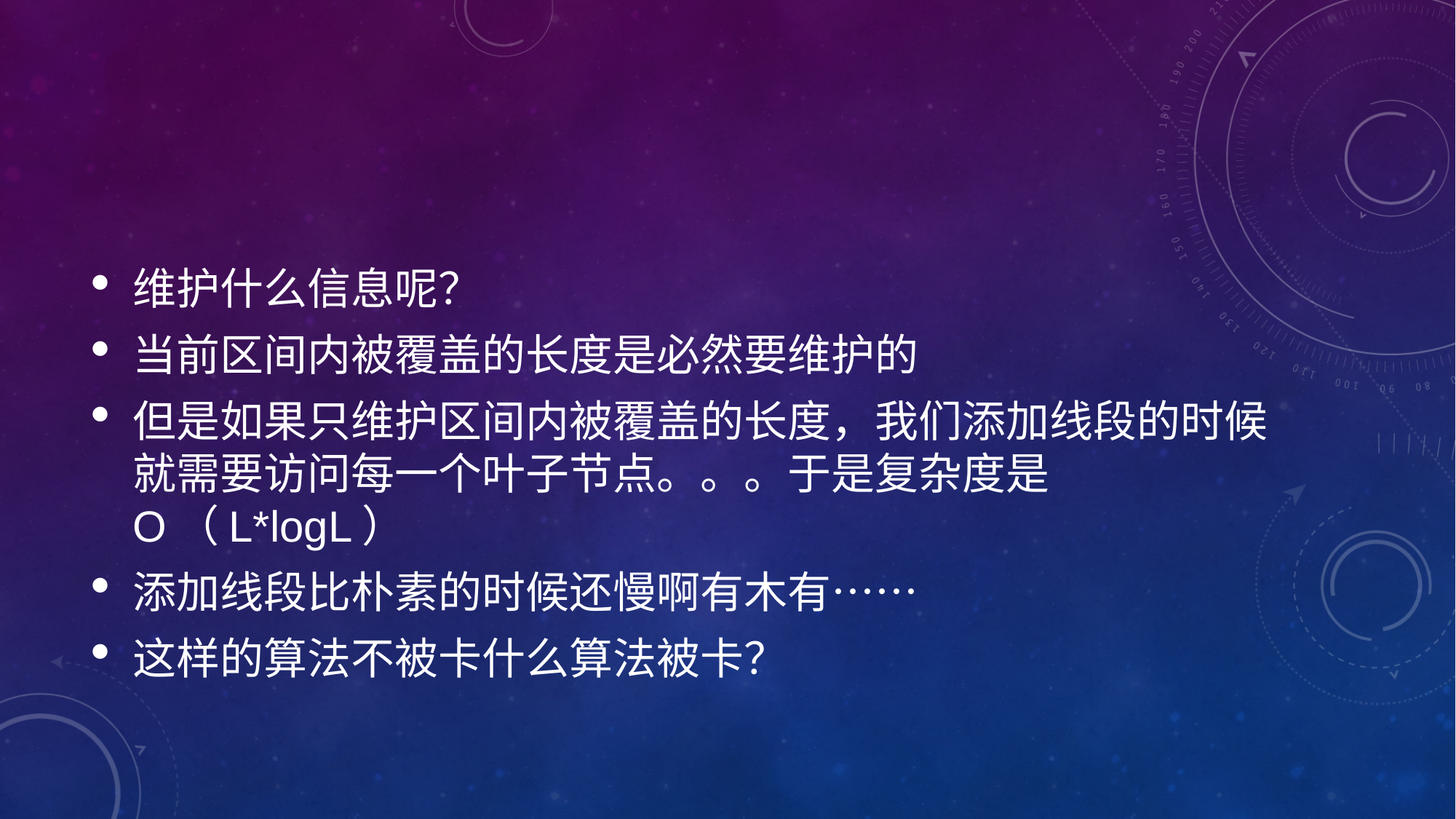

#
维护什么信息呢？
当前区间内被覆盖的长度是必然要维护的
但是如果只维护区间内被覆盖的长度，我们添加线段的时候就需要访问每一个叶子节点。。。于是复杂度是O（L*logL）
添加线段比朴素的时候还慢啊有木有……
这样的算法不被卡什么算法被卡？